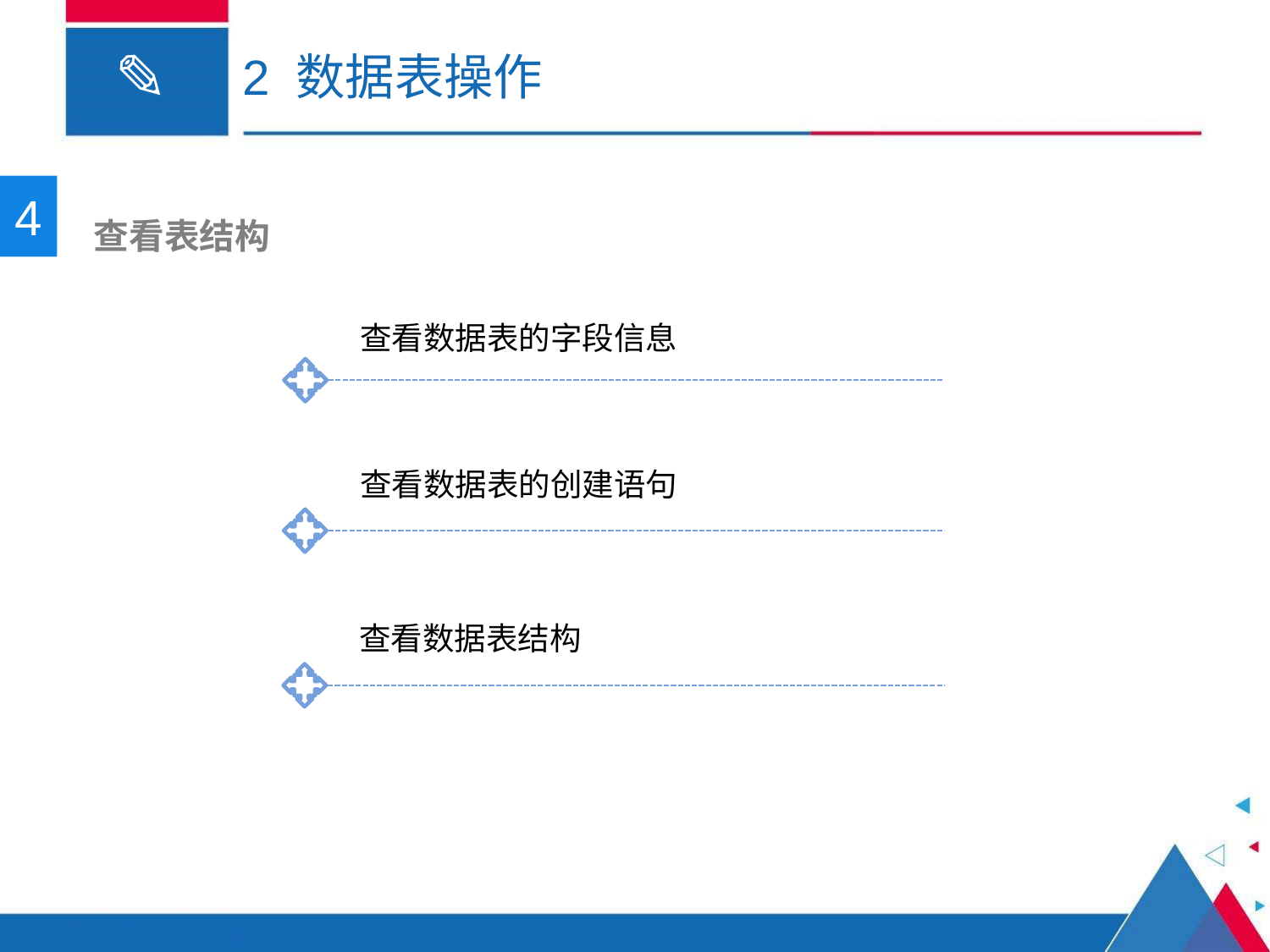

# 2 数据表操作

4
  查看表结构
查看数据表的字段信息

查看数据表的创建语句

查看数据表结构